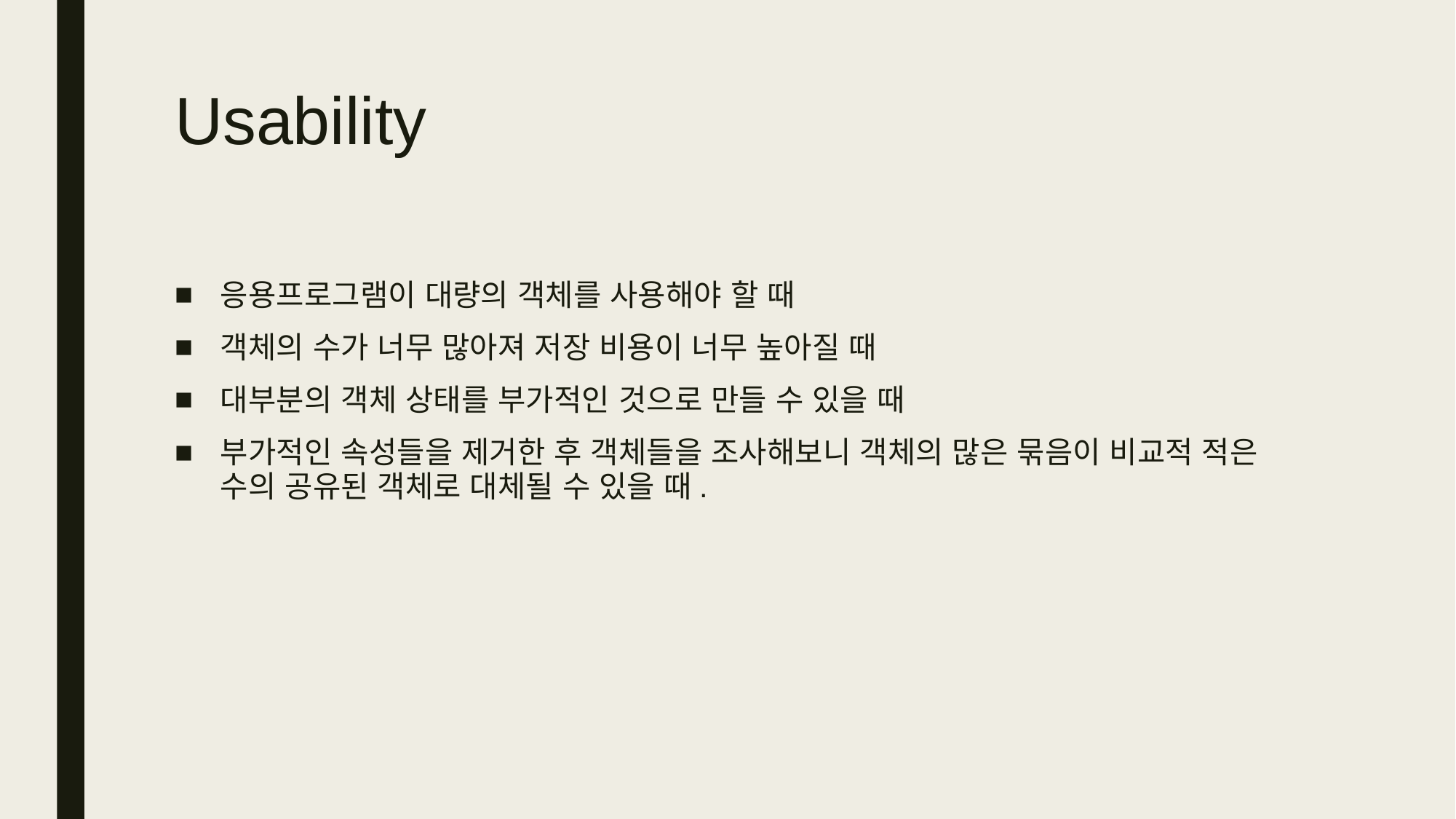

# Usability
응용프로그램이 대량의 객체를 사용해야 할 때
객체의 수가 너무 많아져 저장 비용이 너무 높아질 때
대부분의 객체 상태를 부가적인 것으로 만들 수 있을 때
부가적인 속성들을 제거한 후 객체들을 조사해보니 객체의 많은 묶음이 비교적 적은 수의 공유된 객체로 대체될 수 있을 때.